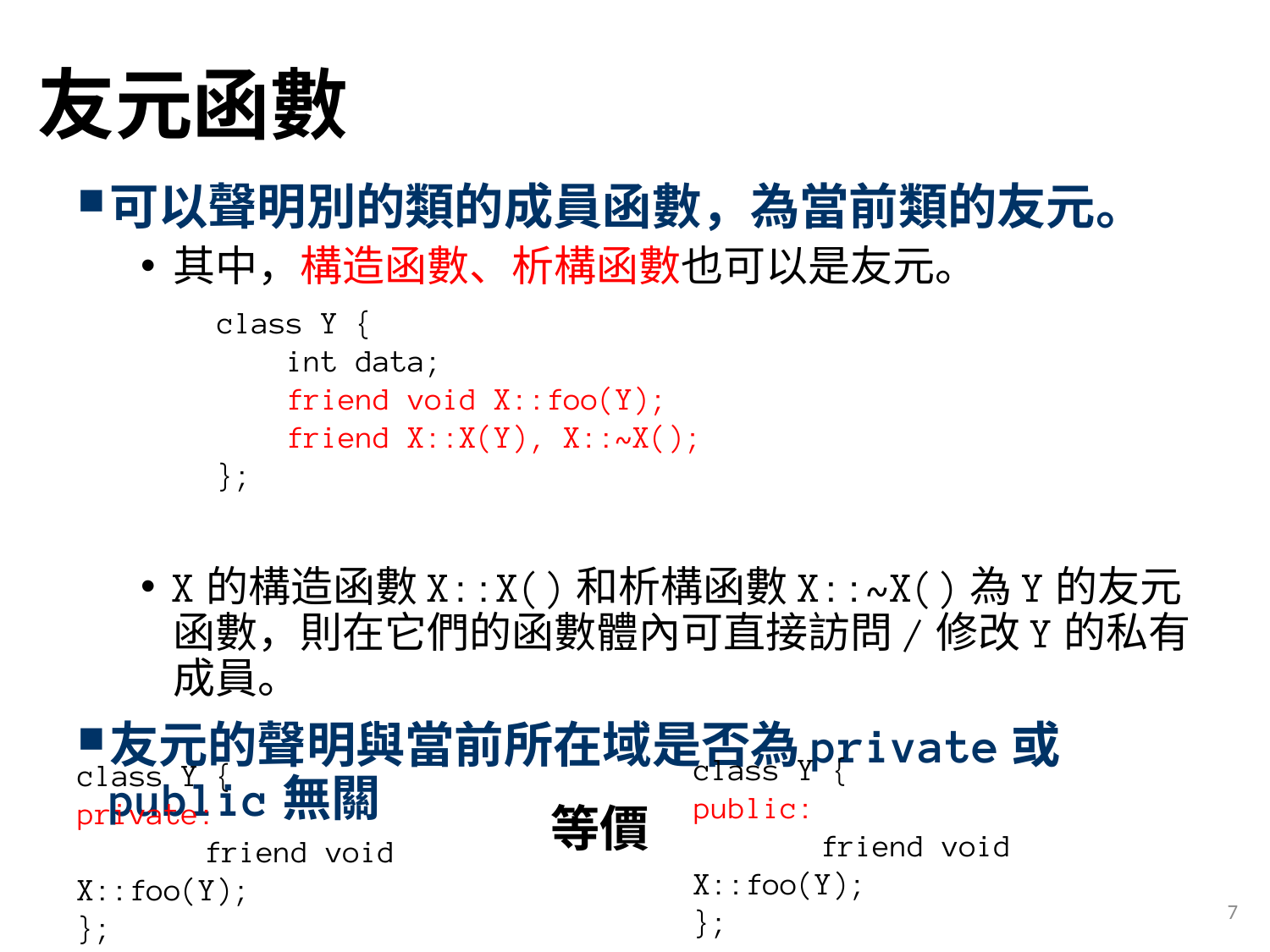

# 友元函數
可以聲明別的類的成員函數，為當前類的友元。
其中，構造函數、析構函數也可以是友元。

X的構造函數X::X()和析構函數X::~X()為Y的友元函數，則在它們的函數體內可直接訪問/修改Y的私有成員。
友元的聲明與當前所在域是否為private或public無關
class Y {
    int data;
    friend void X::foo(Y);
    friend X::X(Y), X::~X();
};
class Y {
public:
	friend void X::foo(Y);
};
class Y {
private:
	friend void X::foo(Y);
};
等價
7